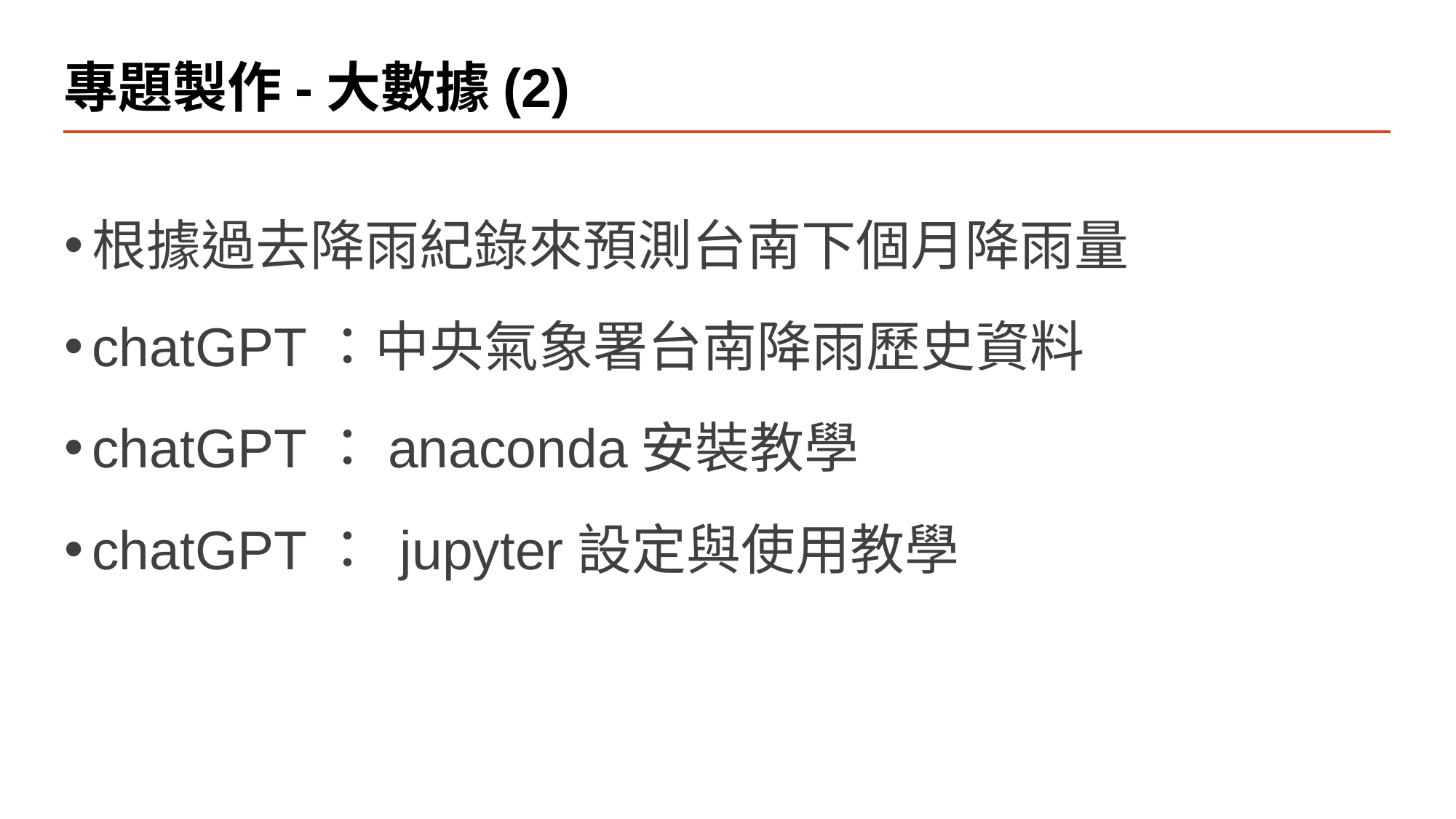

# 專題製作-大數據(2)
根據過去降雨紀錄來預測台南下個月降雨量
chatGPT：中央氣象署台南降雨歷史資料
chatGPT：anaconda安裝教學
chatGPT： jupyter設定與使用教學